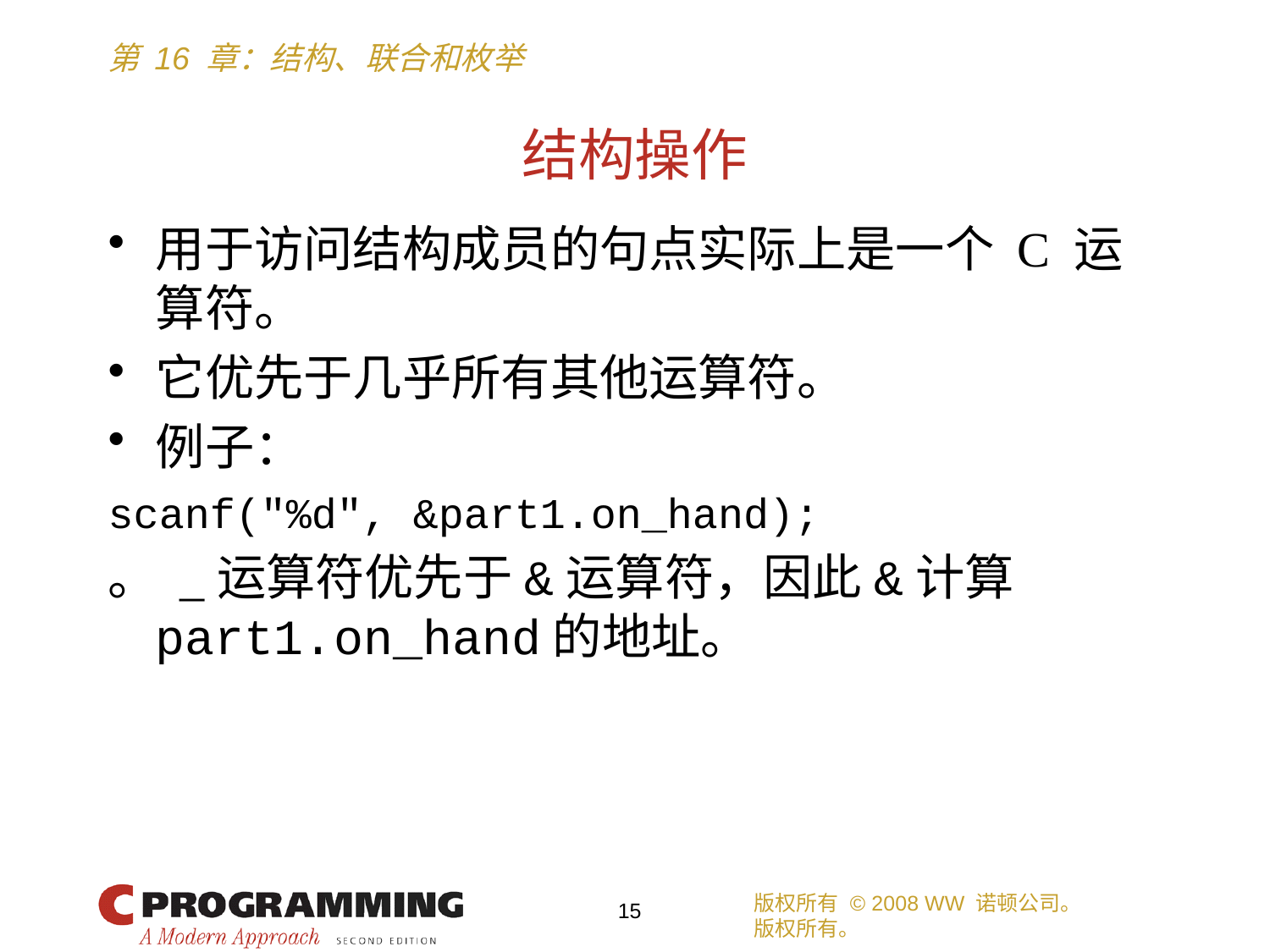

# 结构操作
用于访问结构成员的句点实际上是一个 C 运算符。
它优先于几乎所有其他运算符。
例子：
scanf("%d", &part1.on_hand);
。 _运算符优先于&运算符，因此&计算part1.on_hand的地址。
版权所有 © 2008 WW 诺顿公司。
版权所有。
15